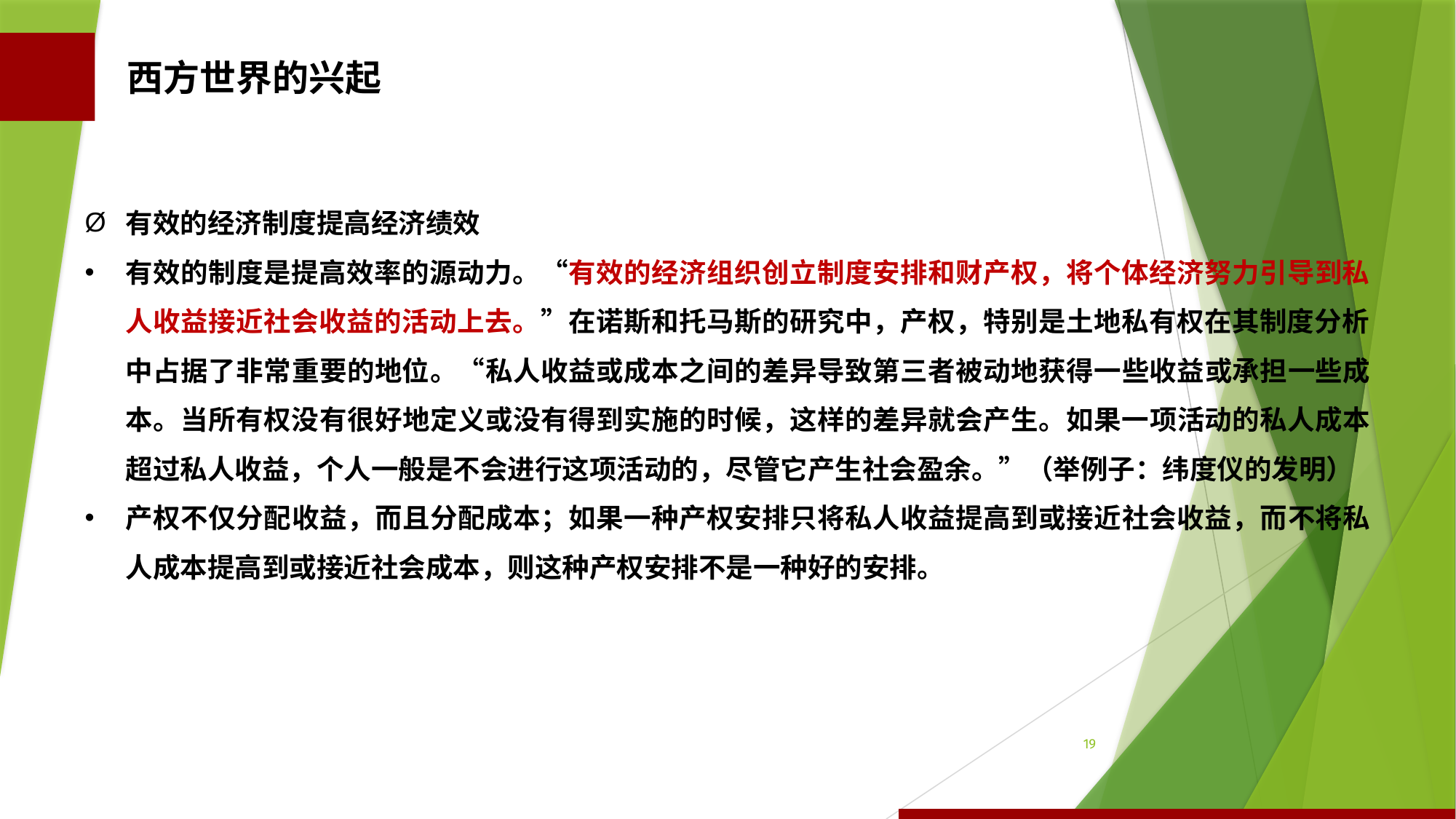

西方世界的兴起
有效的经济制度提高经济绩效
有效的制度是提高效率的源动力。“有效的经济组织创立制度安排和财产权，将个体经济努力引导到私人收益接近社会收益的活动上去。”在诺斯和托马斯的研究中，产权，特别是土地私有权在其制度分析中占据了非常重要的地位。“私人收益或成本之间的差异导致第三者被动地获得一些收益或承担一些成本。当所有权没有很好地定义或没有得到实施的时候，这样的差异就会产生。如果一项活动的私人成本超过私人收益，个人一般是不会进行这项活动的，尽管它产生社会盈余。”（举例子：纬度仪的发明）
产权不仅分配收益，而且分配成本；如果一种产权安排只将私人收益提高到或接近社会收益，而不将私人成本提高到或接近社会成本，则这种产权安排不是一种好的安排。
19